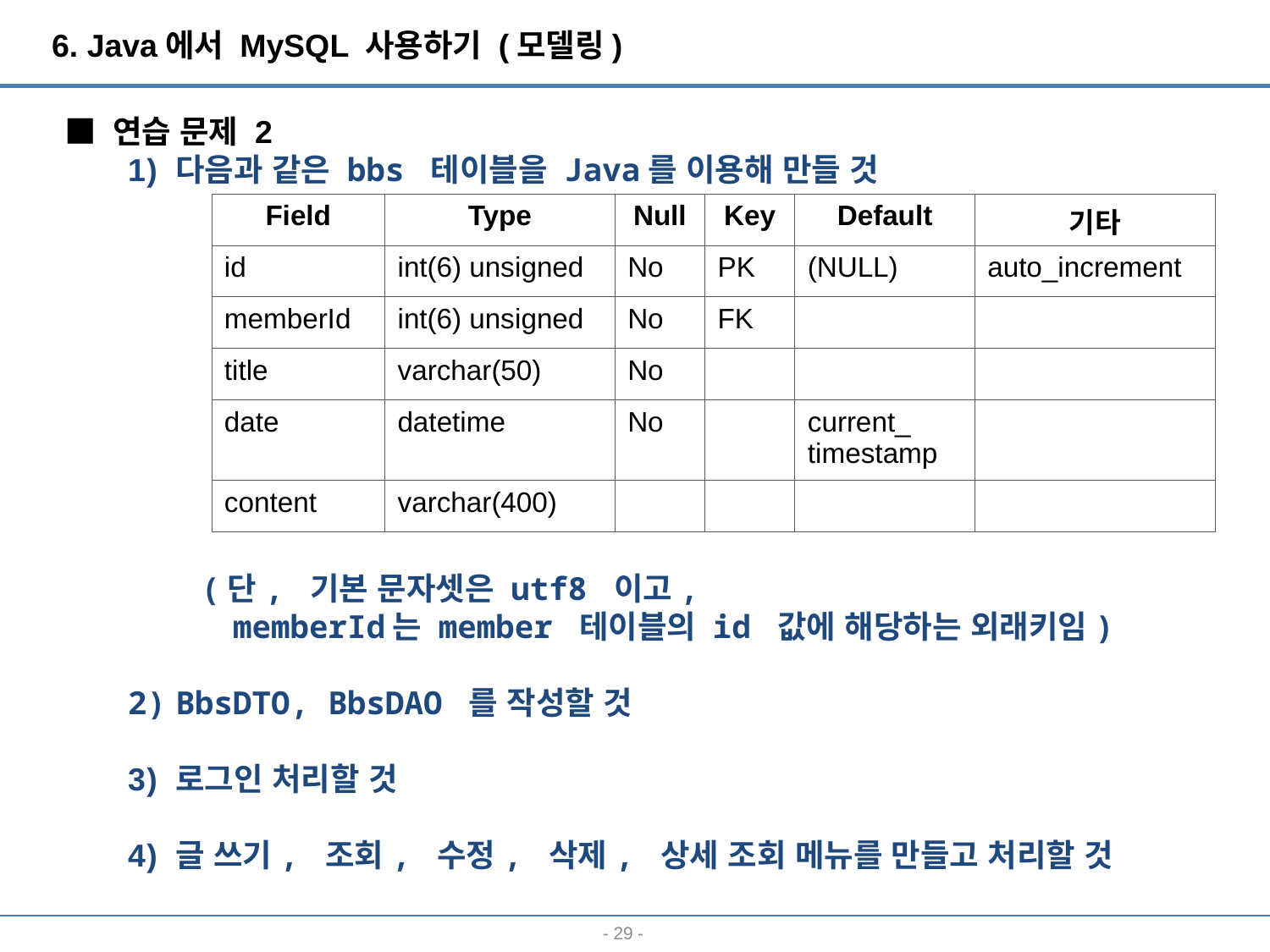

6. Java에서 MySQL 사용하기 (모델링)
■ 연습 문제 2
다음과 같은 bbs 테이블을 Java를 이용해 만들 것
  (단, 기본 문자셋은 utf8 이고,
   memberId는 member 테이블의 id 값에 해당하는 외래키임)
BbsDTO, BbsDAO 를 작성할 것

로그인 처리할 것
글 쓰기, 조회, 수정, 삭제, 상세 조회 메뉴를 만들고 처리할 것

| Field | Type | Null | Key | Default | 기타 |
| --- | --- | --- | --- | --- | --- |
| id | int(6) unsigned | No | PK | (NULL) | auto\_increment |
| memberId | int(6) unsigned | No | FK |  |  |
| title | varchar(50) | No |  |  |  |
| date | datetime | No |  | current\_ timestamp |  |
| content | varchar(400) |  |  |  |  |
- 29 -